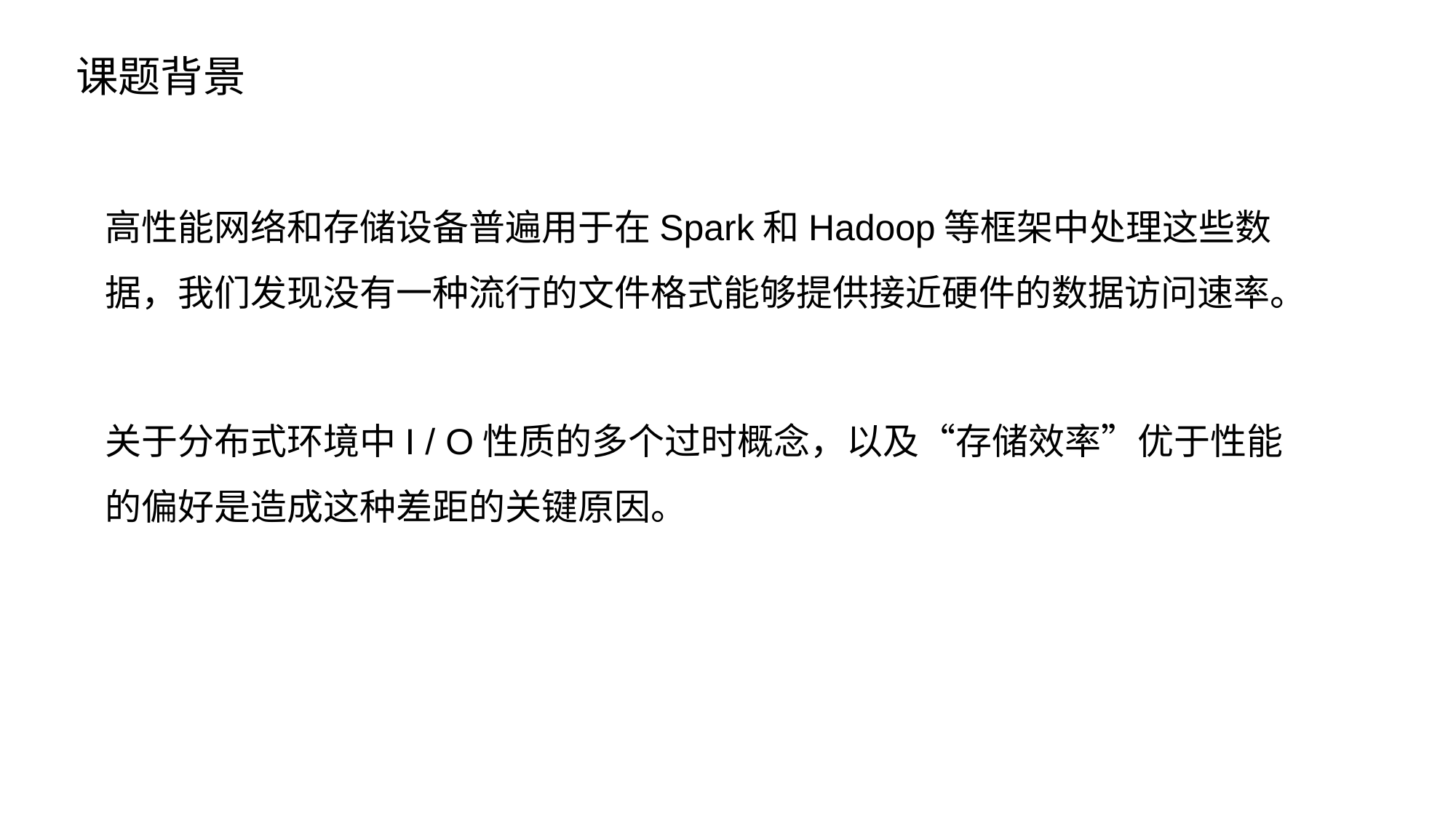

课题背景
高性能网络和存储设备普遍用于在Spark和Hadoop等框架中处理这些数据，我们发现没有一种流行的文件格式能够提供接近硬件的数据访问速率。
关于分布式环境中I / O性质的多个过时概念，以及“存储效率”优于性能的偏好是造成这种差距的关键原因。